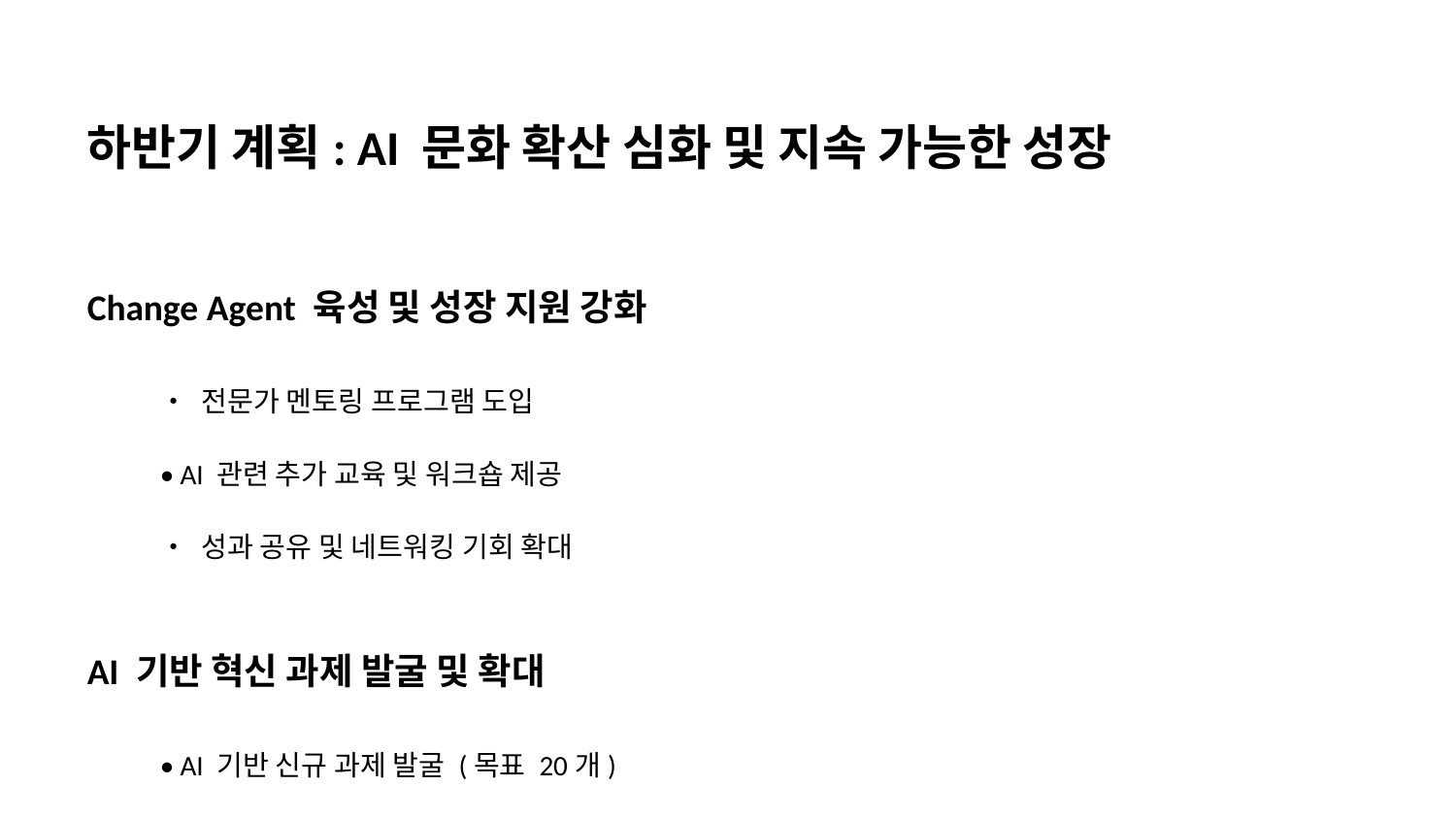

하반기 계획: AI 문화 확산 심화 및 지속 가능한 성장
Change Agent 육성 및 성장 지원 강화
• 전문가 멘토링 프로그램 도입
• AI 관련 추가 교육 및 워크숍 제공
• 성과 공유 및 네트워킹 기회 확대
AI 기반 혁신 과제 발굴 및 확대
• AI 기반 신규 과제 발굴 (목표 20개)
• 전사적 AI 활용 확산을 위한 캠페인 진행
• AI 기술 도입 및 활용에 대한 교육 및 지원 강화